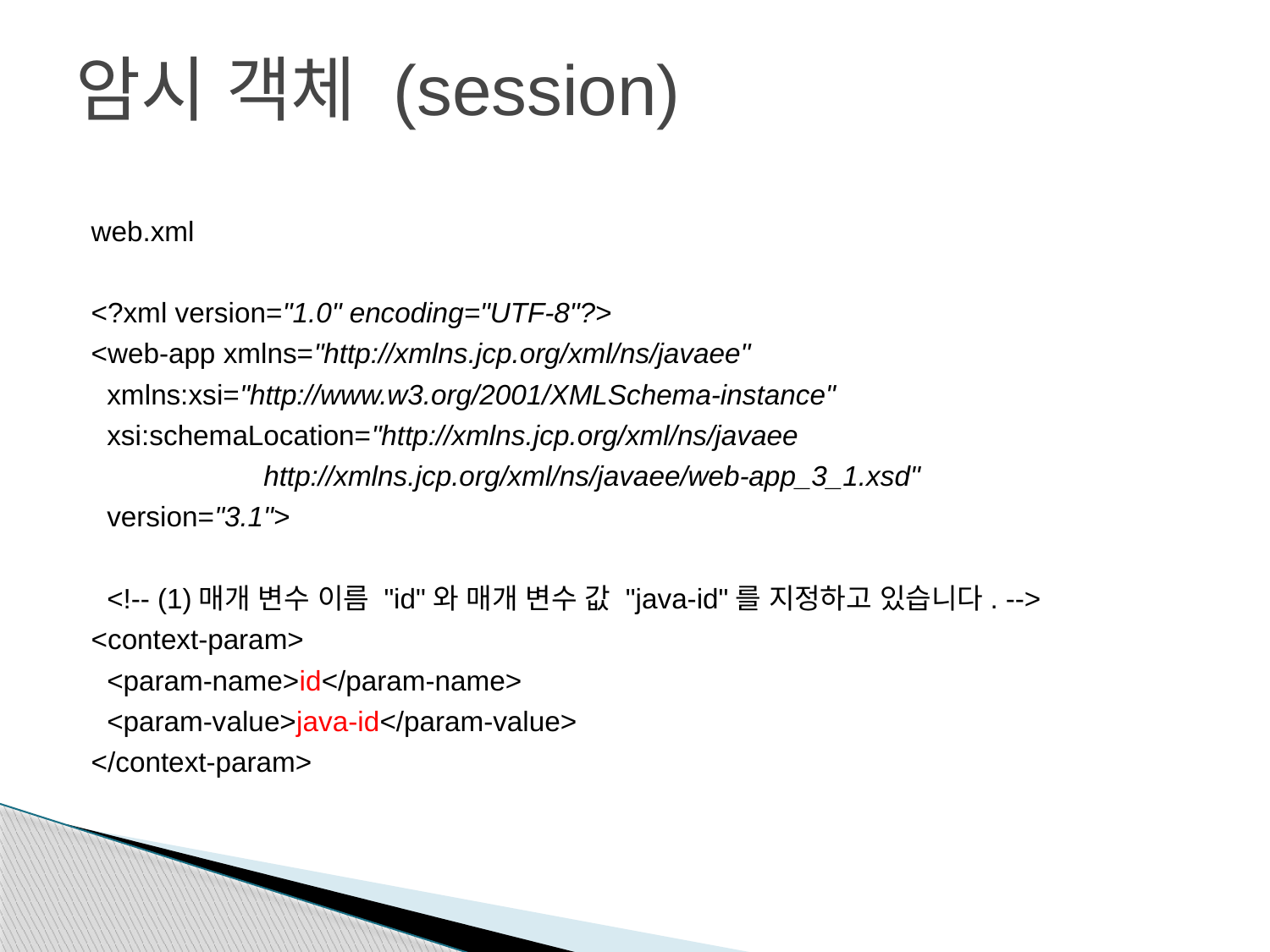

# 암시 객체 (session)

web.xml

<?xml version="1.0" encoding="UTF-8"?>
<web-app xmlns="http://xmlns.jcp.org/xml/ns/javaee"
  xmlns:xsi="http://www.w3.org/2001/XMLSchema-instance"
  xsi:schemaLocation="http://xmlns.jcp.org/xml/ns/javaee
                      http://xmlns.jcp.org/xml/ns/javaee/web-app_3_1.xsd"
  version="3.1">

  <!-- (1)매개 변수 이름 "id"와 매개 변수 값 "java-id"를 지정하고 있습니다. -->
<context-param>
  <param-name>id</param-name>
  <param-value>java-id</param-value>
</context-param>